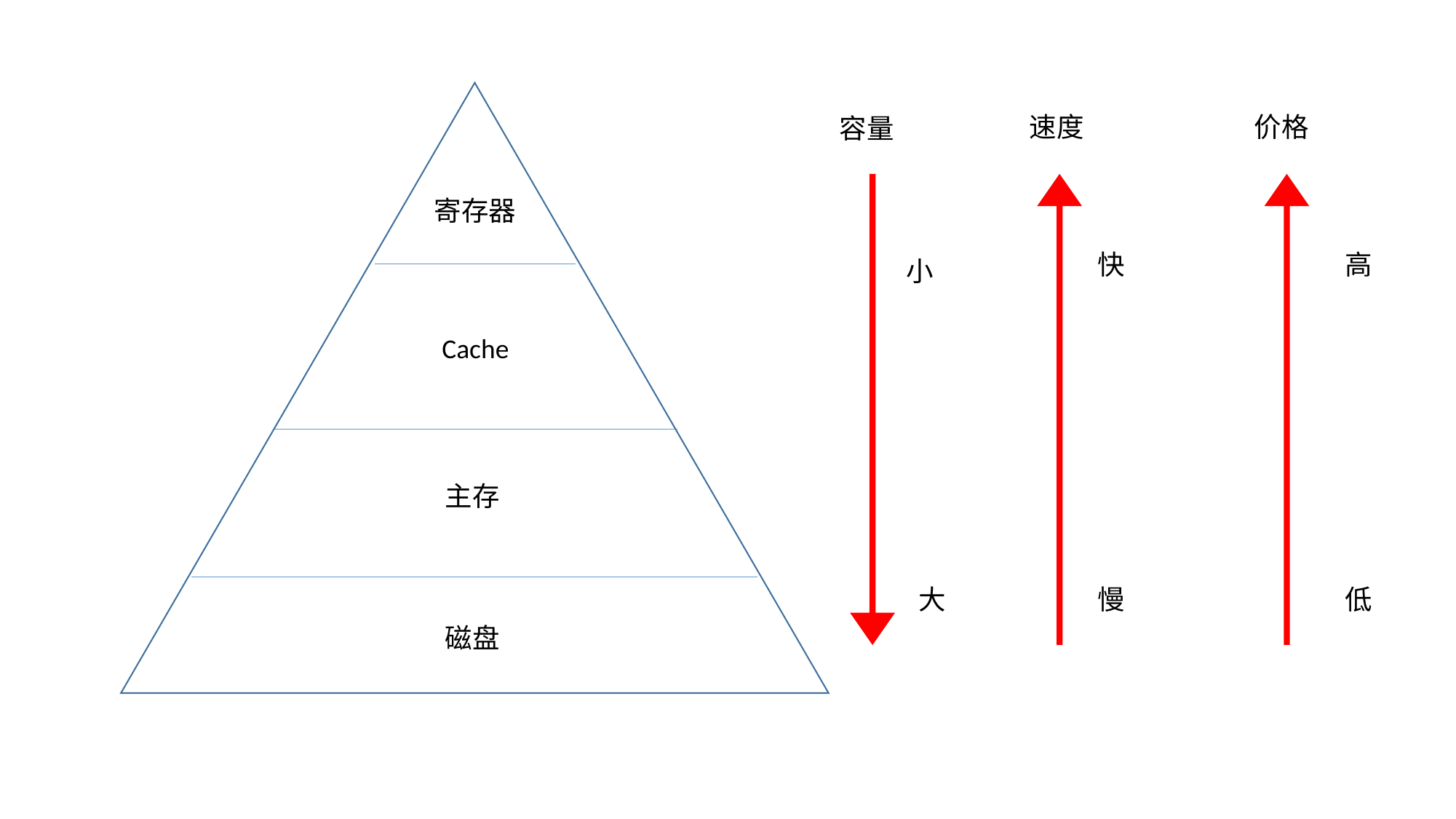

寄存器
Cache
主存
磁盘
速度
价格
容量
快
高
小

大
慢
低